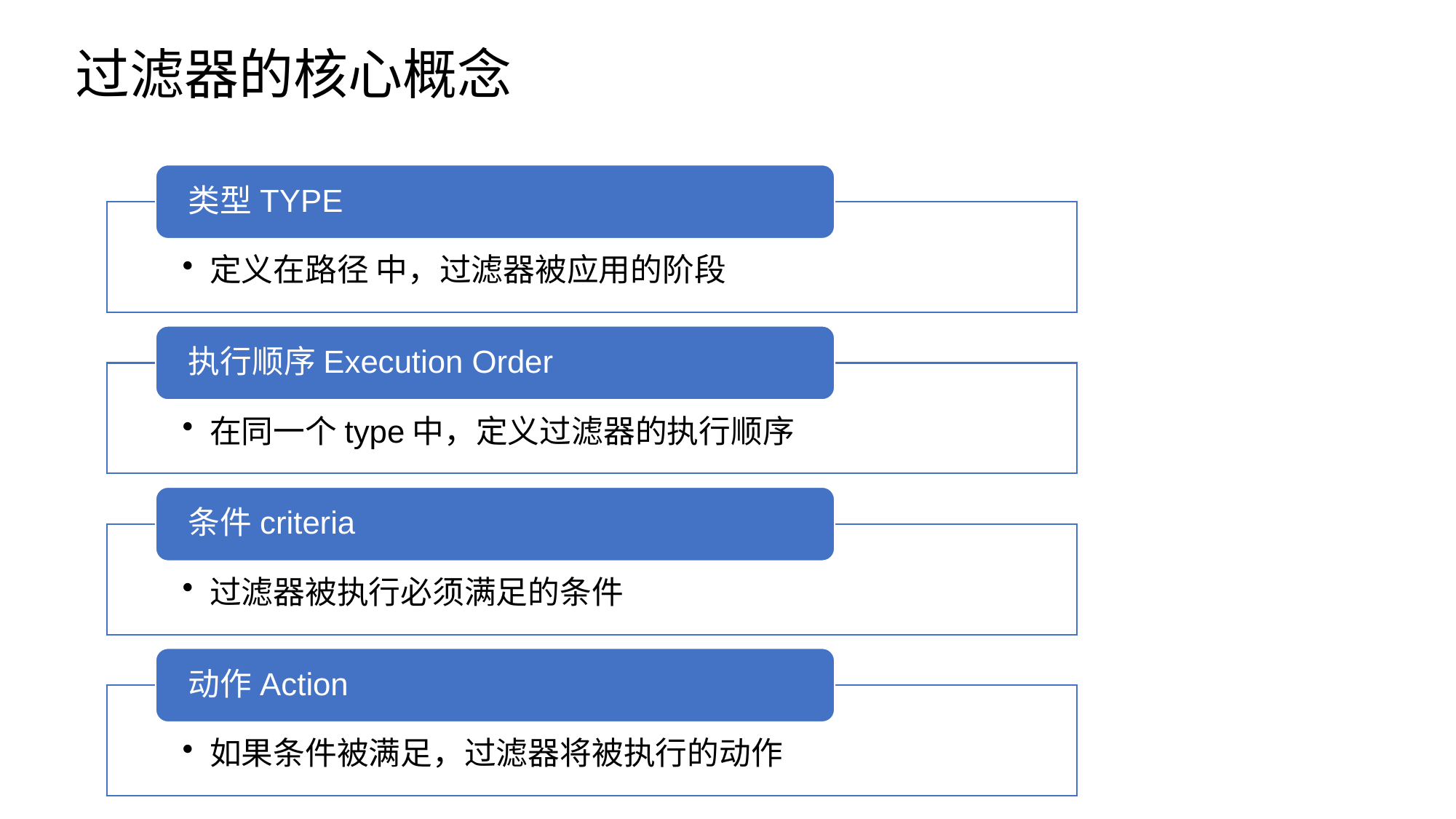

过滤器的核心概念
定义在路径 中，过滤器被应用的阶段
类型TYPE
在同一个type中，定义过滤器的执行顺序
执行顺序Execution Order
过滤器被执行必须满足的条件
条件criteria
如果条件被满足，过滤器将被执行的动作
动作Action